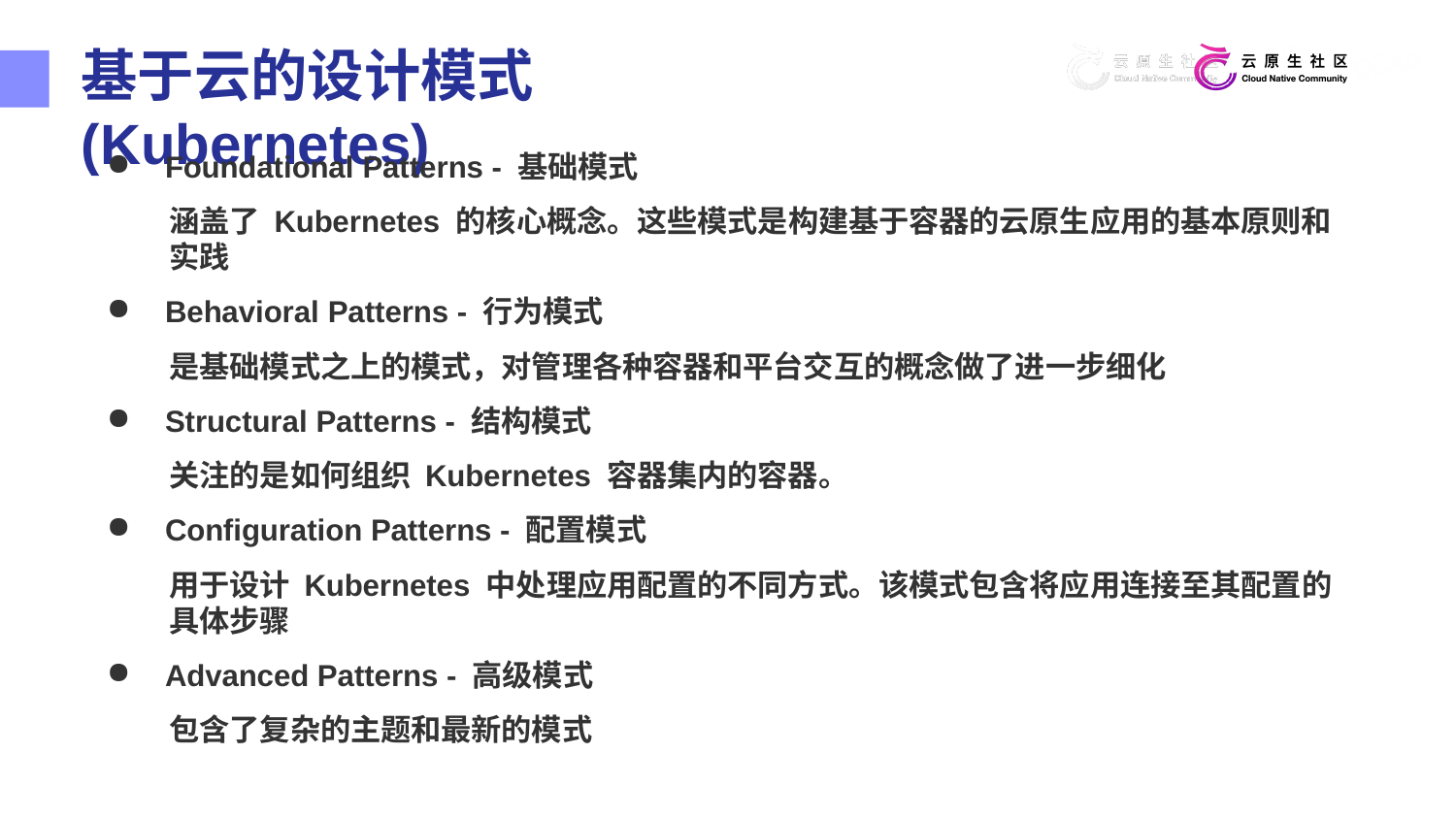

基于云的设计模式 (Kubernetes)

Foundational Patterns - 基础模式
涵盖了 Kubernetes 的核心概念。这些模式是构建基于容器的云原生应用的基本原则和实践
Behavioral Patterns - 行为模式
是基础模式之上的模式，对管理各种容器和平台交互的概念做了进一步细化
Structural Patterns - 结构模式
关注的是如何组织 Kubernetes 容器集内的容器。
Configuration Patterns - 配置模式
用于设计 Kubernetes 中处理应用配置的不同方式。该模式包含将应用连接至其配置的具体步骤
Advanced Patterns - 高级模式
包含了复杂的主题和最新的模式